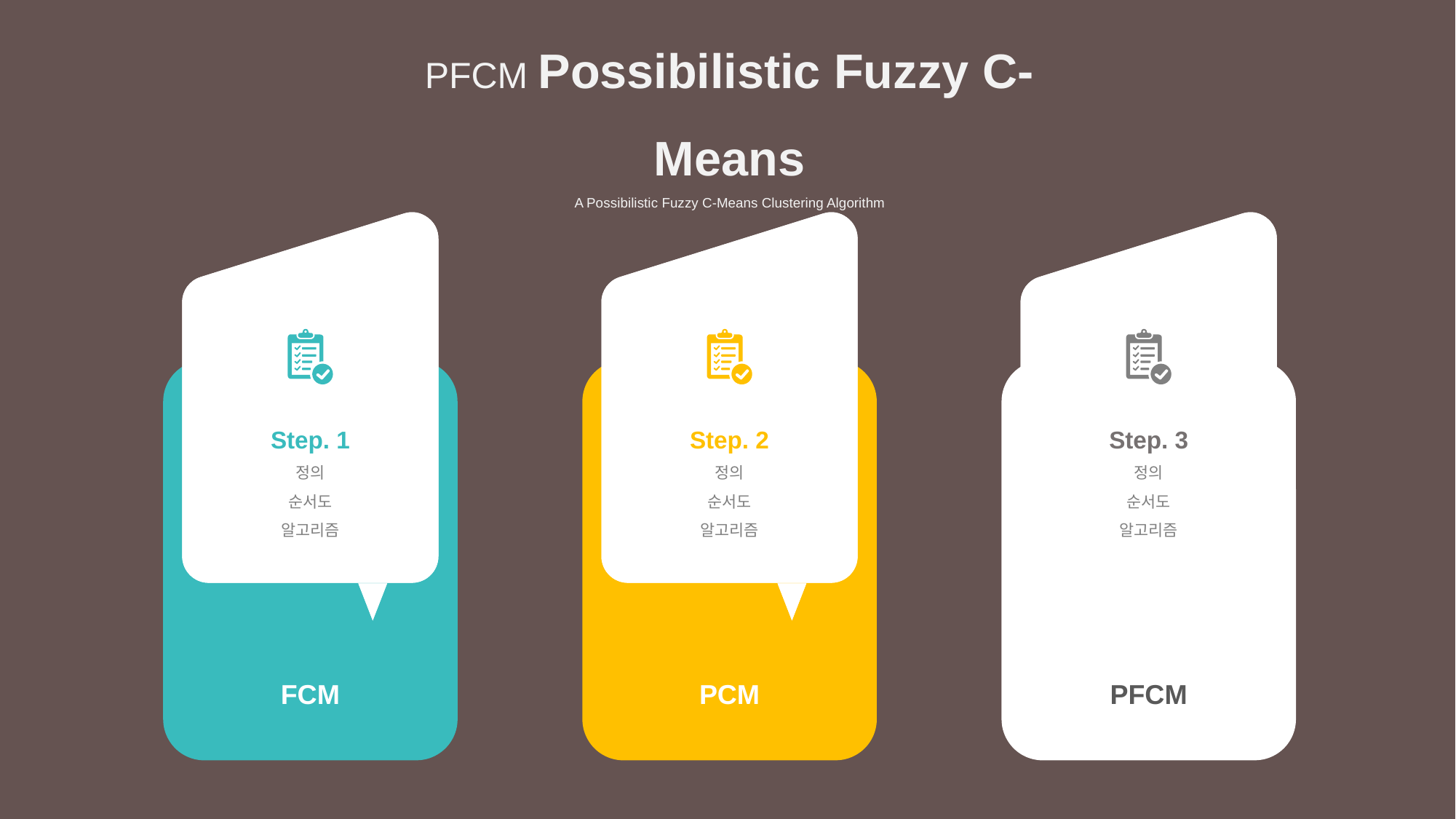

PFCM Possibilistic Fuzzy C-Means
A Possibilistic Fuzzy C-Means Clustering Algorithm

FCM

PCM

PFCM

Step. 1
정의
순서도
알고리즘
Step. 2
정의
순서도
알고리즘
Step. 3
정의
순서도
알고리즘